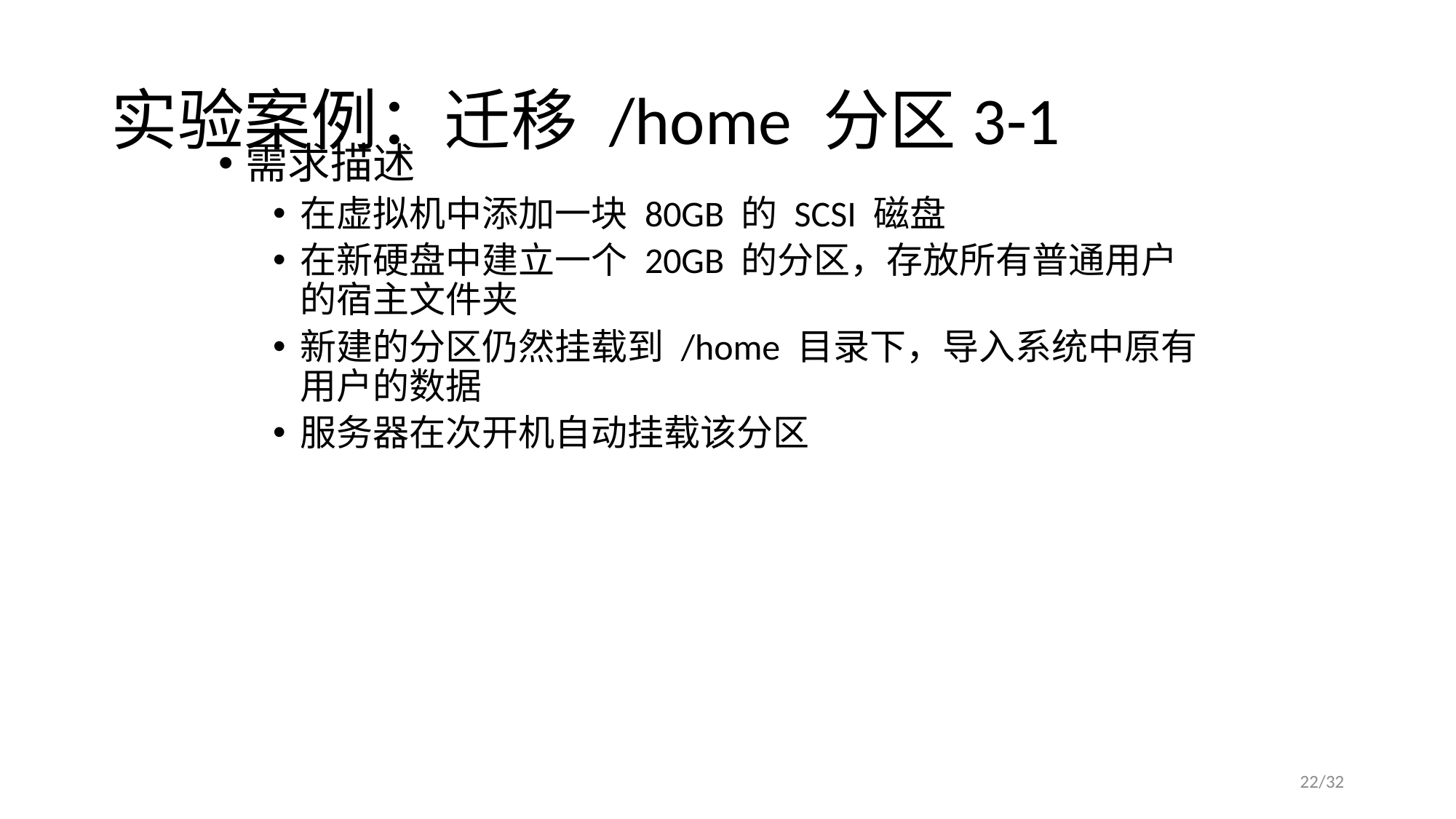

# 实验案例：迁移 /home 分区3-1
需求描述
在虚拟机中添加一块 80GB 的 SCSI 磁盘
在新硬盘中建立一个 20GB 的分区，存放所有普通用户的宿主文件夹
新建的分区仍然挂载到 /home 目录下，导入系统中原有用户的数据
服务器在次开机自动挂载该分区
22/32